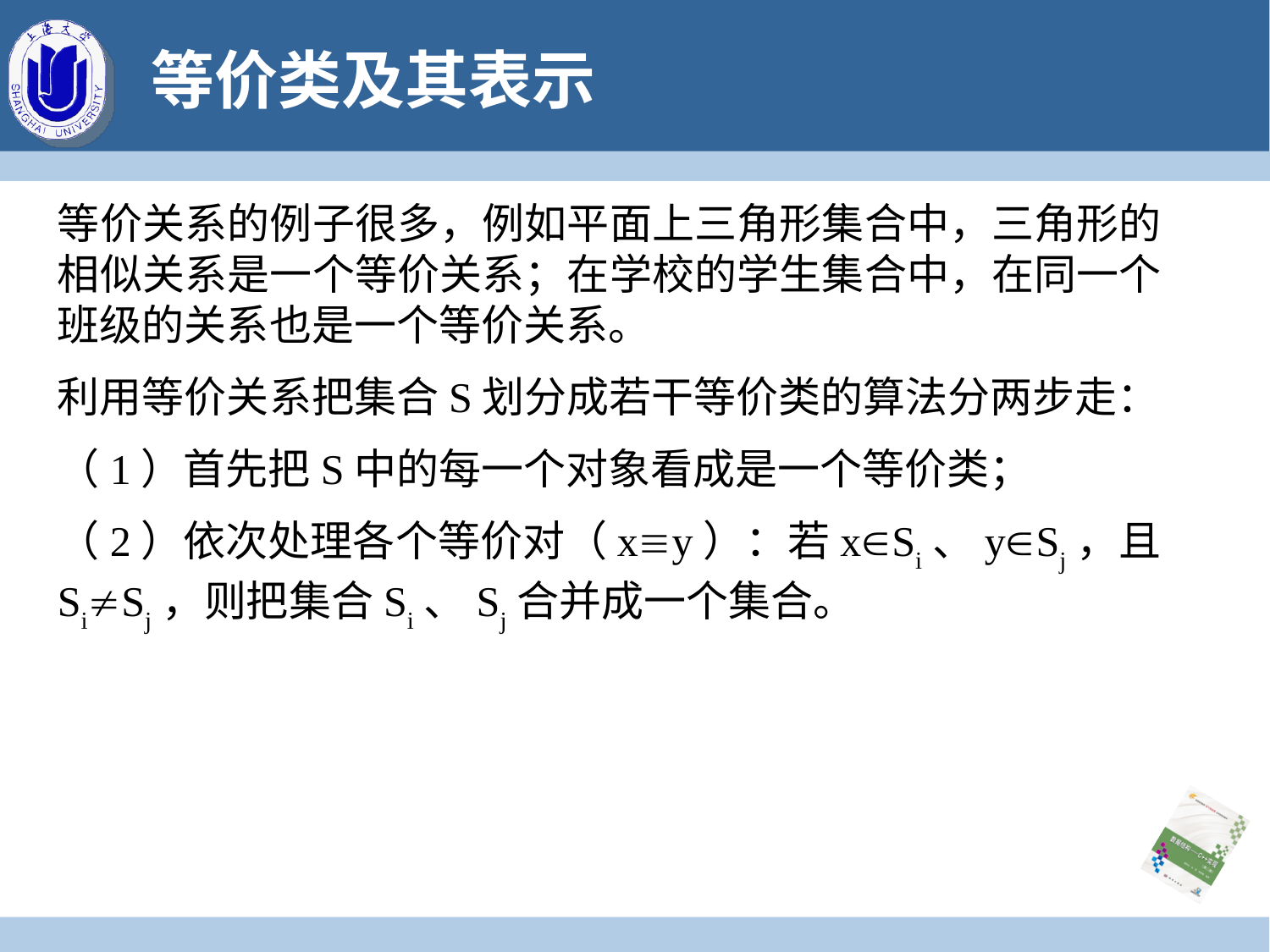

# 等价类及其表示
等价关系的例子很多，例如平面上三角形集合中，三角形的相似关系是一个等价关系；在学校的学生集合中，在同一个班级的关系也是一个等价关系。
利用等价关系把集合S划分成若干等价类的算法分两步走：
（1）首先把S中的每一个对象看成是一个等价类；
（2）依次处理各个等价对（x≡y）：若x∈Si、y∈Sj，且Si≠Sj，则把集合Si、Sj合并成一个集合。